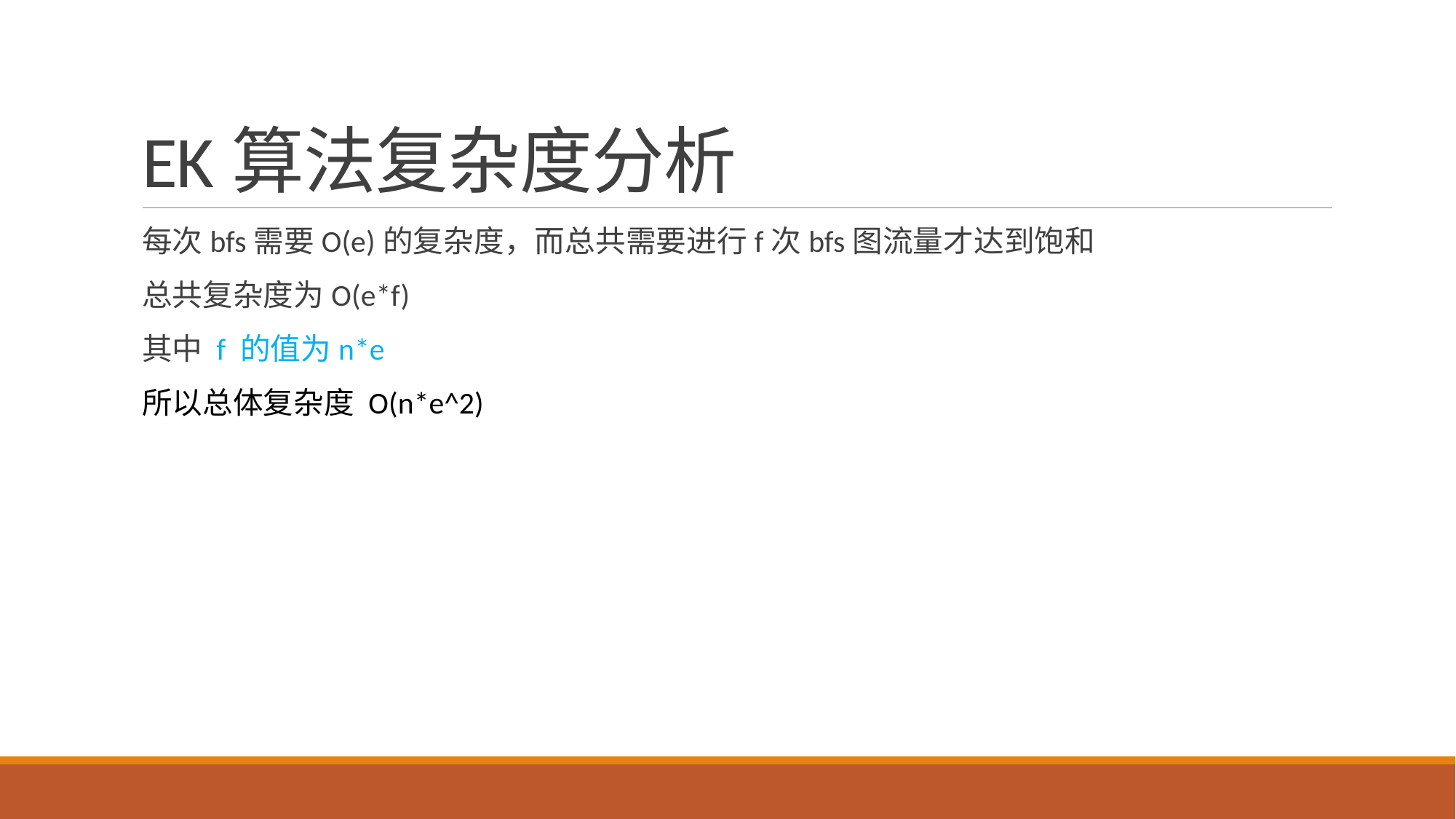

# EK算法复杂度分析
每次bfs需要O(e)的复杂度，而总共需要进行f次bfs图流量才达到饱和
总共复杂度为O(e*f)
其中 f 的值为n*e
所以总体复杂度 O(n*e^2)